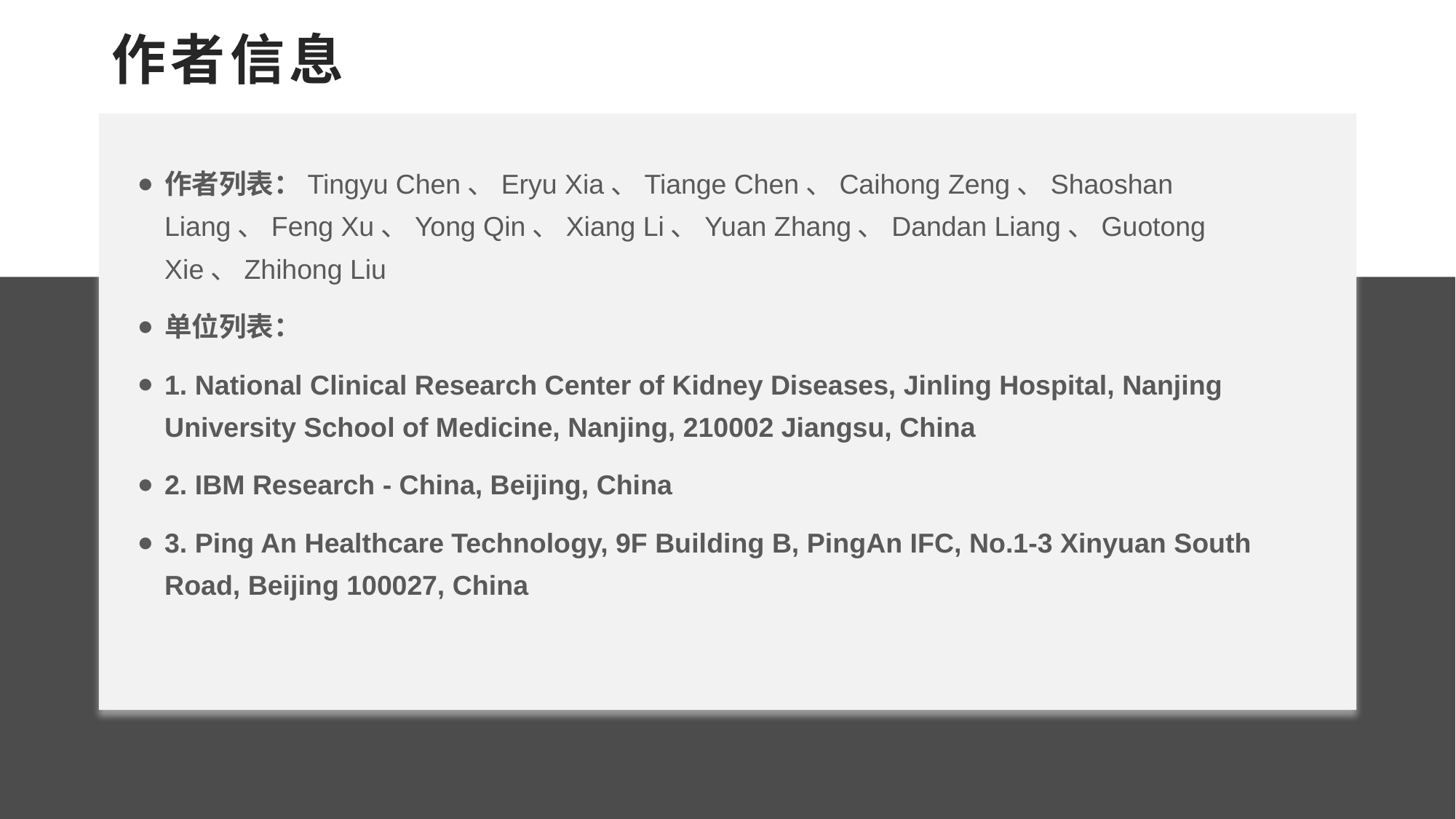

# 作者信息
作者列表：Tingyu Chen、Eryu Xia、Tiange Chen、Caihong Zeng、Shaoshan Liang、Feng Xu、Yong Qin、Xiang Li、Yuan Zhang、Dandan Liang、Guotong Xie、Zhihong Liu
单位列表：
1. National Clinical Research Center of Kidney Diseases, Jinling Hospital, Nanjing University School of Medicine, Nanjing, 210002 Jiangsu, China
2. IBM Research - China, Beijing, China
3. Ping An Healthcare Technology, 9F Building B, PingAn IFC, No.1-3 Xinyuan South Road, Beijing 100027, China